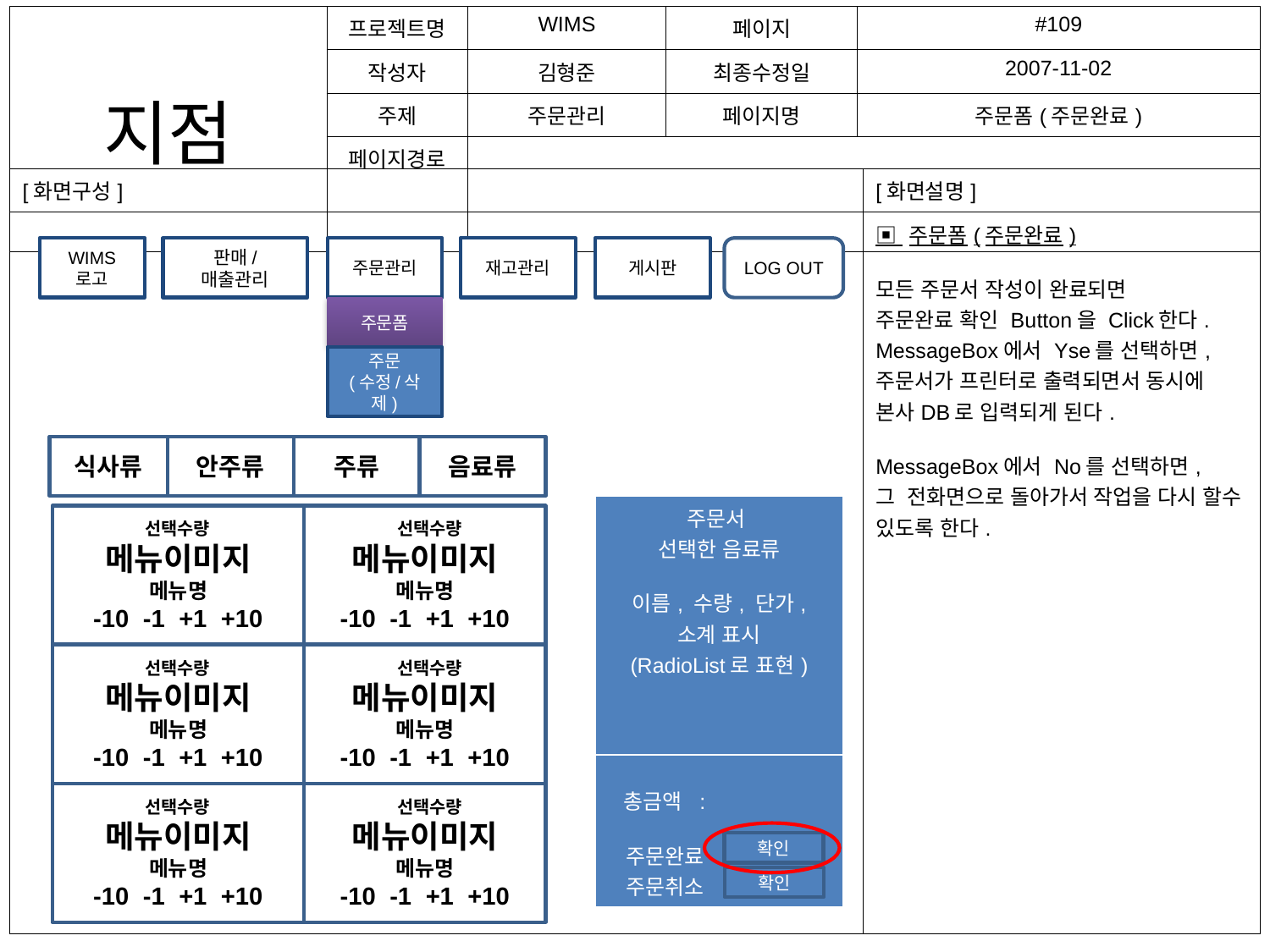

| 지점 | 프로젝트명 | WIMS | 페이지 | #109 |
| --- | --- | --- | --- | --- |
|  | 작성자 | 김형준 | 최종수정일 | 2007-11-02 |
|  | 주제 | 주문관리 | 페이지명 | 주문폼(주문완료) |
|  | 페이지경로 |  |  |  |
| [화면구성] | [화면설명] |
| --- | --- |
|  | ▣ 주문폼(주문완료) 모든 주문서 작성이 완료되면 주문완료 확인 Button을 Click한다. MessageBox에서 Yse를 선택하면, 주문서가 프린터로 출력되면서 동시에 본사DB로 입력되게 된다. MessageBox에서 No를 선택하면, 그 전화면으로 돌아가서 작업을 다시 할수 있도록 한다. |
WIMS
로고
판매/
매출관리
주문관리
재고관리
게시판
LOG OUT
주문폼
주문
(수정/삭제)
음료류
식사류
안주류
주류
                   선택수량
메뉴이미지
메뉴명
-10  -1  +1  +10
                   선택수량
메뉴이미지
메뉴명
-10  -1  +1  +10
                   선택수량
메뉴이미지
메뉴명
-10  -1  +1  +10
                   선택수량
메뉴이미지
메뉴명
-10  -1  +1  +10
                   선택수량
메뉴이미지
메뉴명
-10  -1  +1  +10
                   선택수량
메뉴이미지
메뉴명
-10  -1  +1  +10
| 주문서 선택한 음료류 이름, 수량, 단가, 소계 표시 (RadioList로 표현) |
| --- |
| 총금액 : 주문완료 주문취소 |

확인
확인